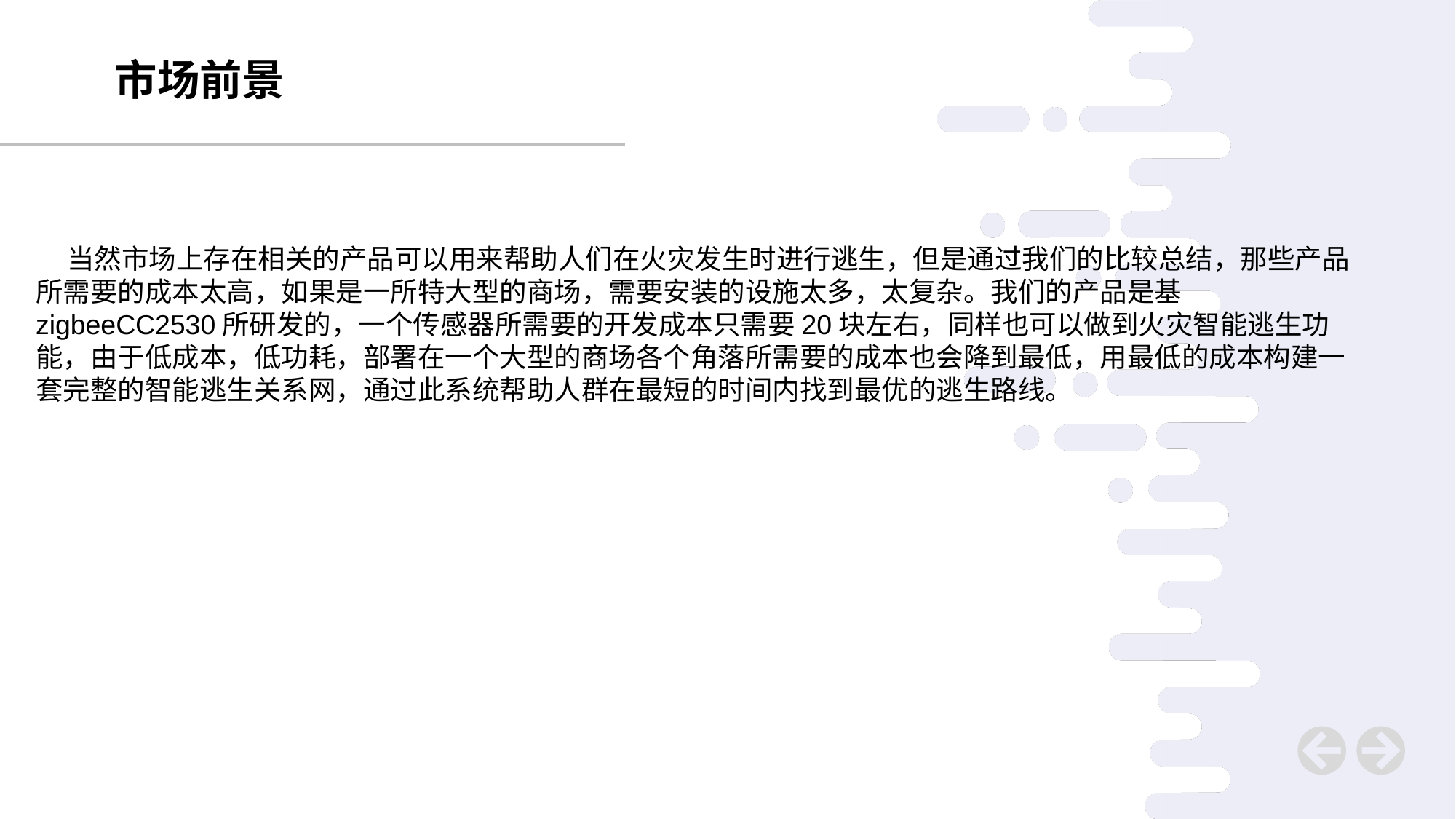

市场前景

    当然市场上存在相关的产品可以用来帮助人们在火灾发生时进行逃生，但是通过我们的比较总结，那些产品所需要的成本太高，如果是一所特大型的商场，需要安装的设施太多，太复杂。我们的产品是基zigbeeCC2530所研发的，一个传感器所需要的开发成本只需要20块左右，同样也可以做到火灾智能逃生功能，由于低成本，低功耗，部署在一个大型的商场各个角落所需要的成本也会降到最低，用最低的成本构建一套完整的智能逃生关系网，通过此系统帮助人群在最短的时间内找到最优的逃生路线。